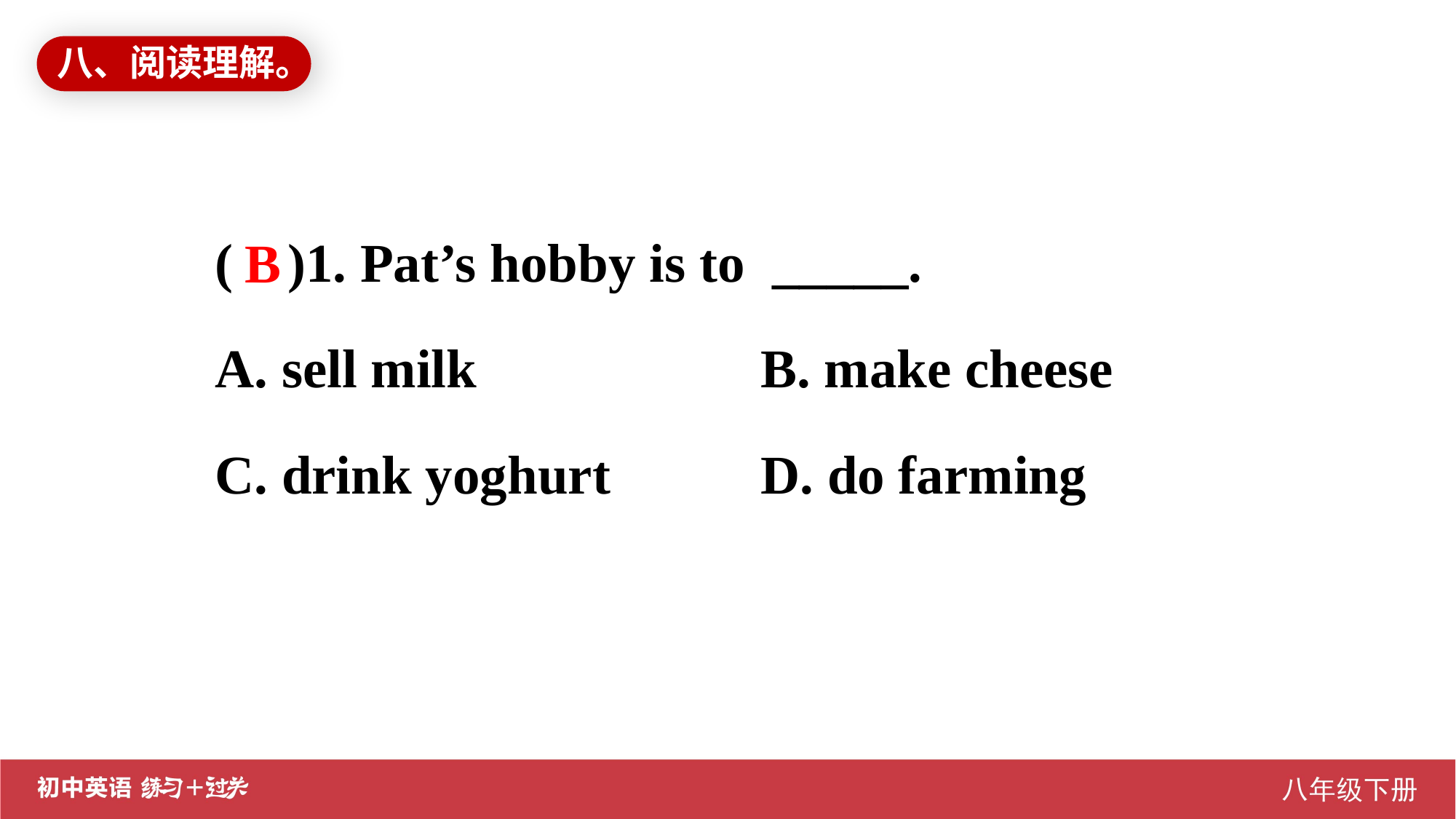

八、阅读理解。

(    )1. Pat’s hobby is to  _____.
A. sell milk			B. make cheese
C. drink yoghurt		D. do farming

B